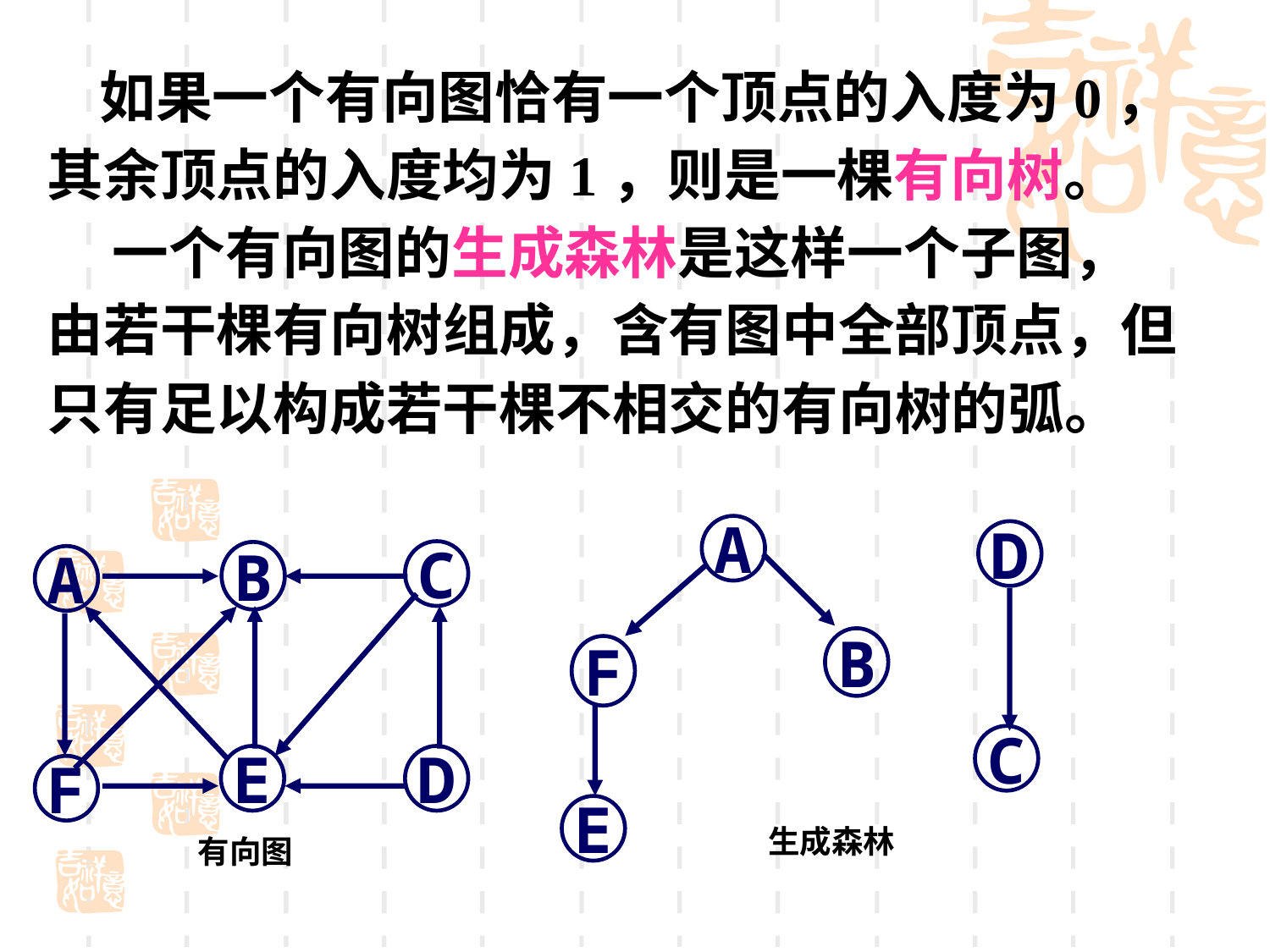

如果一个有向图恰有一个顶点的入度为0，其余顶点的入度均为1，则是一棵有向树。
    一个有向图的生成森林是这样一个子图，由若干棵有向树组成，含有图中全部顶点，但只有足以构成若干棵不相交的有向树的弧。
A
D

B
F

C
E
C
B
A

E
D
F

生成森林
有向图